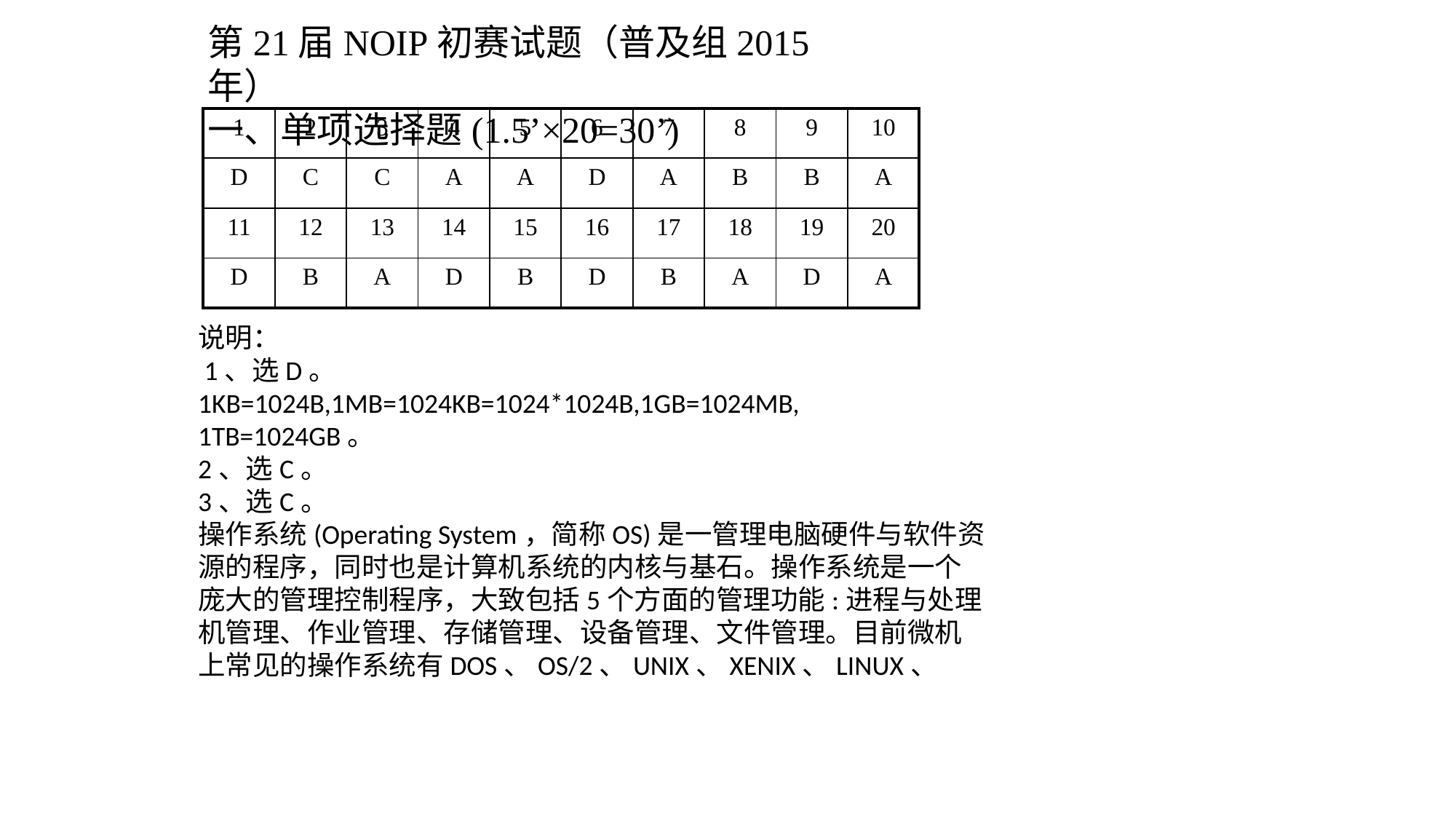

第21届NOIP初赛试题（普及组2015年）
一、单项选择题(1.5’×20=30’)
| 1 | 2 | 3 | 4 | 5 | 6 | 7 | 8 | 9 | 10 |
| --- | --- | --- | --- | --- | --- | --- | --- | --- | --- |
| D | C | C | A | A | D | A | B | B | A |
| 11 | 12 | 13 | 14 | 15 | 16 | 17 | 18 | 19 | 20 |
| D | B | A | D | B | D | B | A | D | A |
说明：
 1、选D。
1KB=1024B,1MB=1024KB=1024*1024B,1GB=1024MB,
1TB=1024GB。
2、选C。
3、选C。
操作系统(Operating System，简称OS)是一管理电脑硬件与软件资
源的程序，同时也是计算机系统的内核与基石。操作系统是一个
庞大的管理控制程序，大致包括5个方面的管理功能:进程与处理
机管理、作业管理、存储管理、设备管理、文件管理。目前微机
上常见的操作系统有DOS、OS/2、UNIX、XENIX、LINUX、